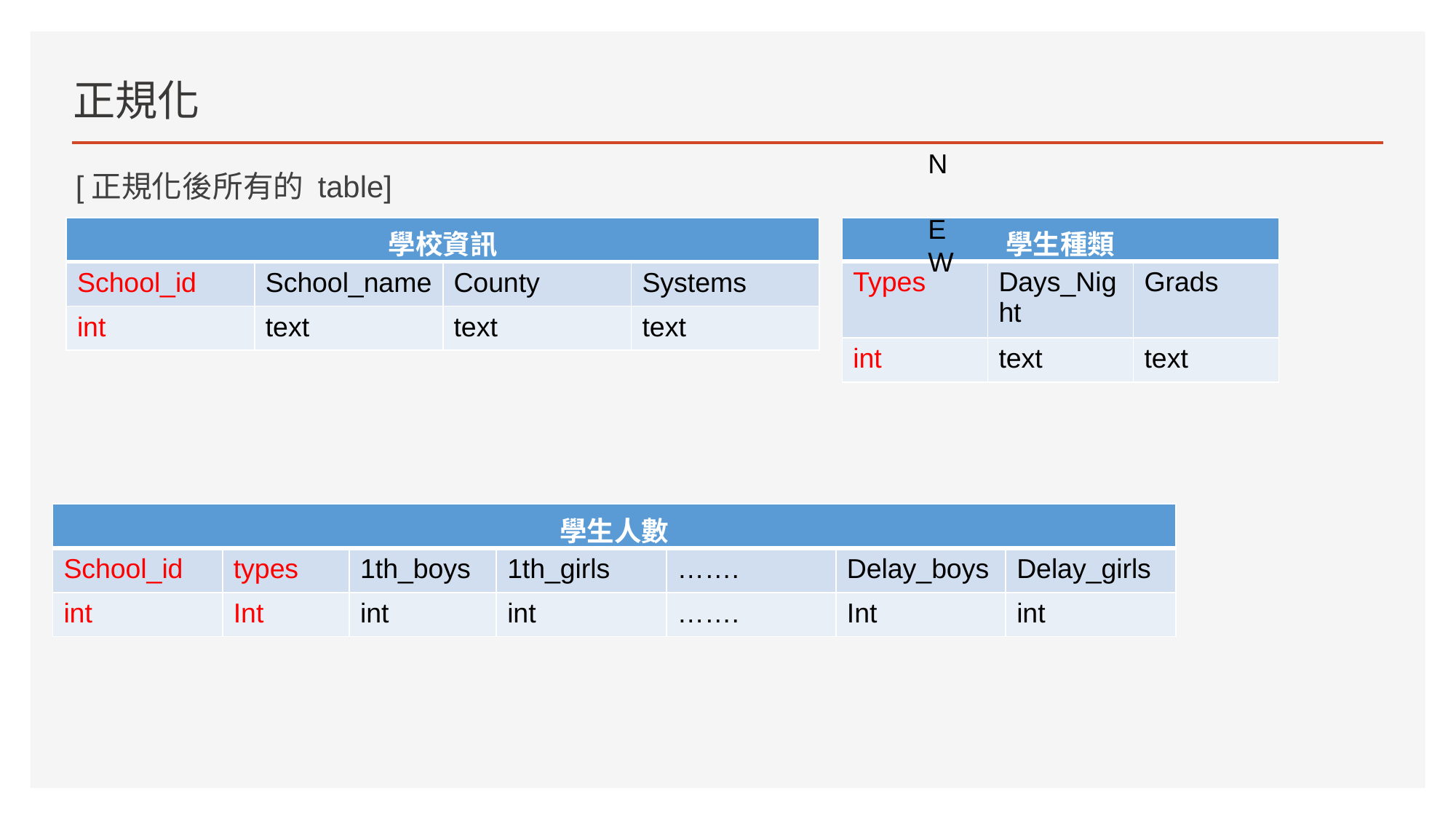

# 正規化
[正規化後所有的 table]
N  EW
| 學校資訊 |  |  |  |
| --- | --- | --- | --- |
| School\_id | School\_name | County | Systems |
| int | text | text | text |
| 學生種類 |  |  |
| --- | --- | --- |
| Types | Days\_Night | Grads |
| int | text | text |
|  |  |  |  |  |  |  |
| --- | --- | --- | --- | --- | --- | --- |
| School\_id | types | 1th\_boys | 1th\_girls | ……. | Delay\_boys | Delay\_girls |
| int | Int | int | int | ……. | Int | int |
| 學生人數 |
| --- |